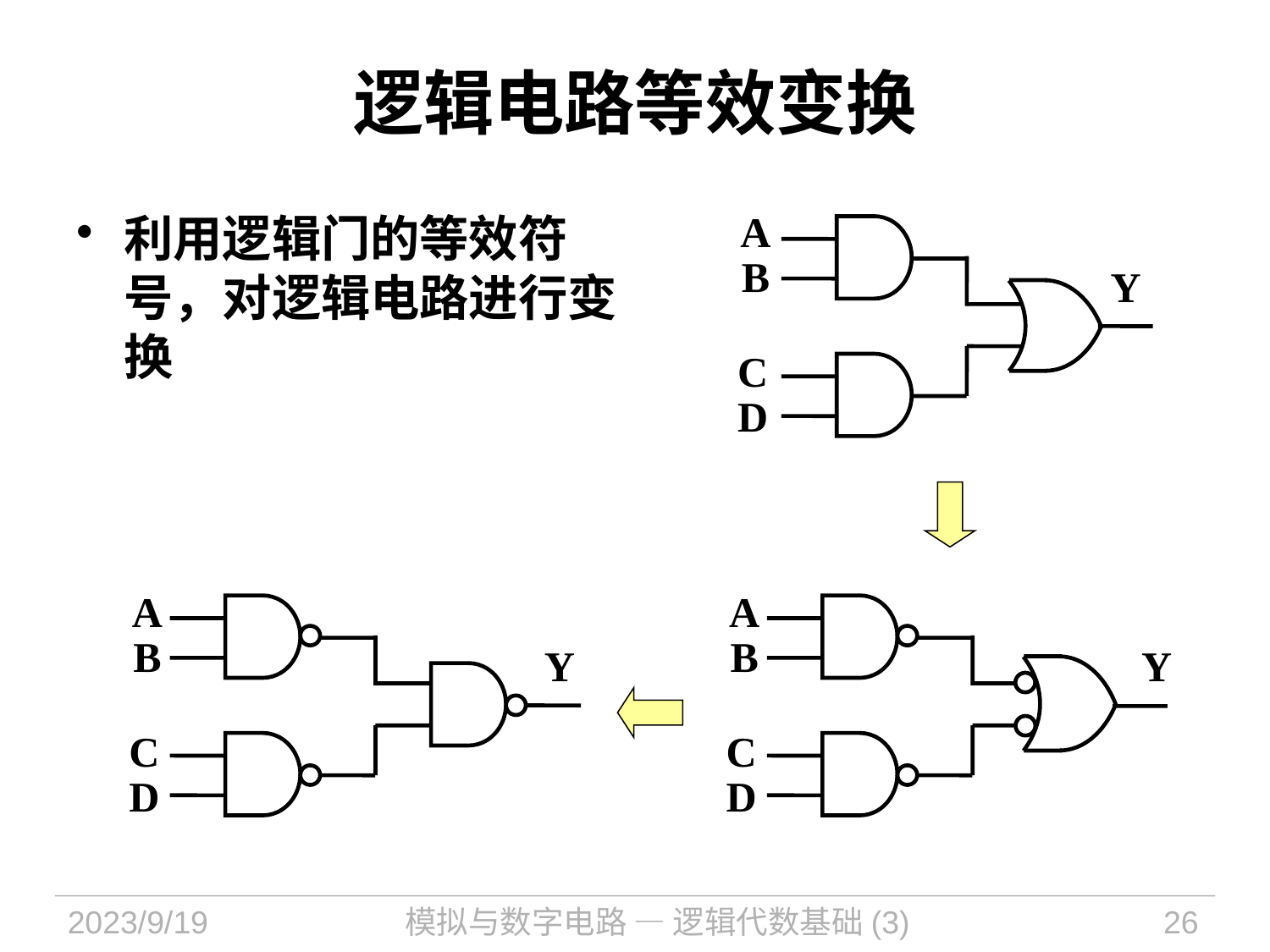

# 逻辑电路等效变换
利用逻辑门的等效符号，对逻辑电路进行变换
A

B

Y

C

D

A

B

Y

C

D

A

B

Y

C

D

2023/9/19
模拟与数字电路 — 逻辑代数基础(3)
26